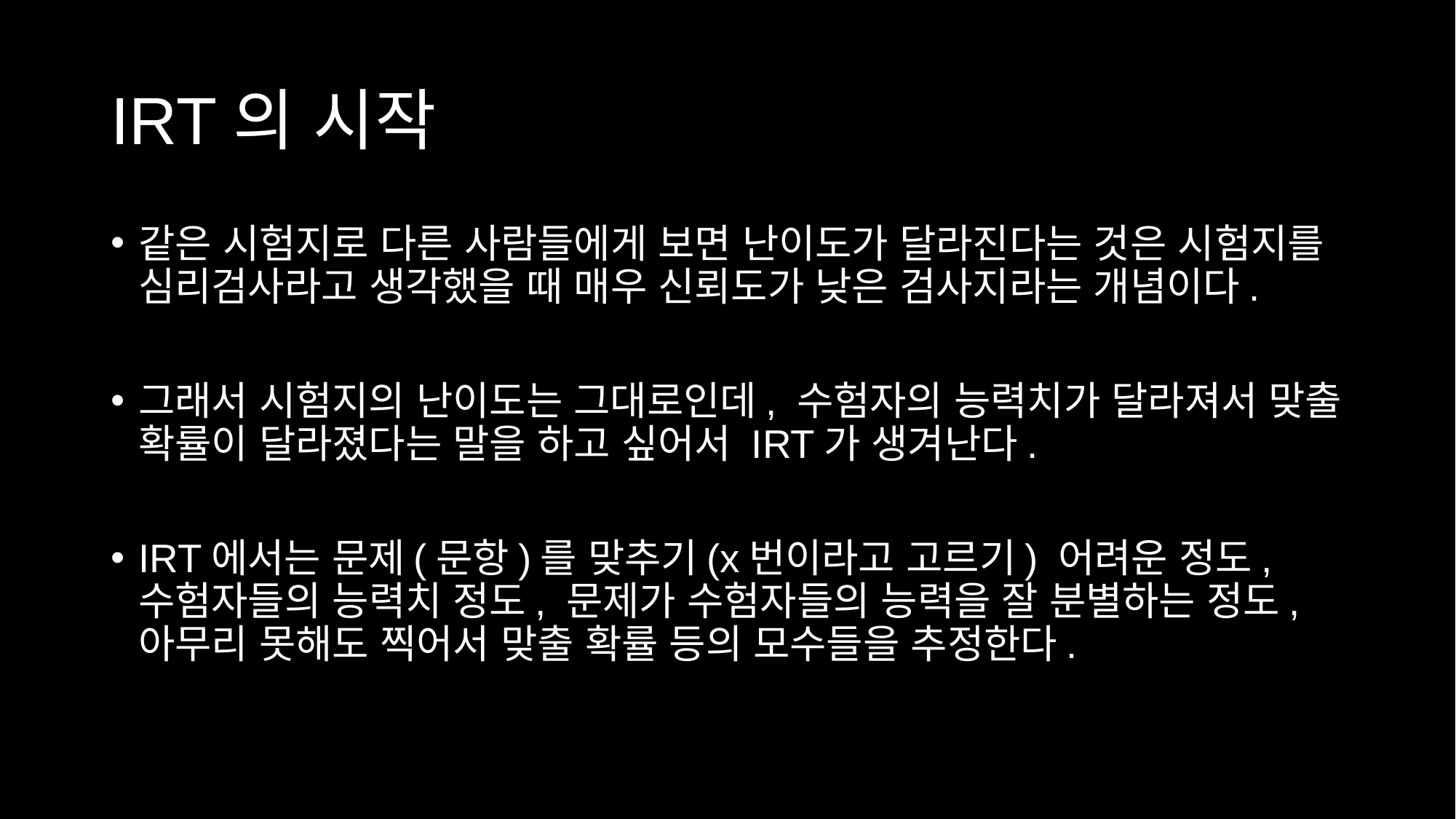

# IRT의 시작
같은 시험지로 다른 사람들에게 보면 난이도가 달라진다는 것은 시험지를 심리검사라고 생각했을 때 매우 신뢰도가 낮은 검사지라는 개념이다.

그래서 시험지의 난이도는 그대로인데, 수험자의 능력치가 달라져서 맞출 확률이 달라졌다는 말을 하고 싶어서 IRT가 생겨난다.

IRT에서는 문제(문항)를 맞추기(x번이라고 고르기) 어려운 정도, 수험자들의 능력치 정도, 문제가 수험자들의 능력을 잘 분별하는 정도, 아무리 못해도 찍어서 맞출 확률 등의 모수들을 추정한다.